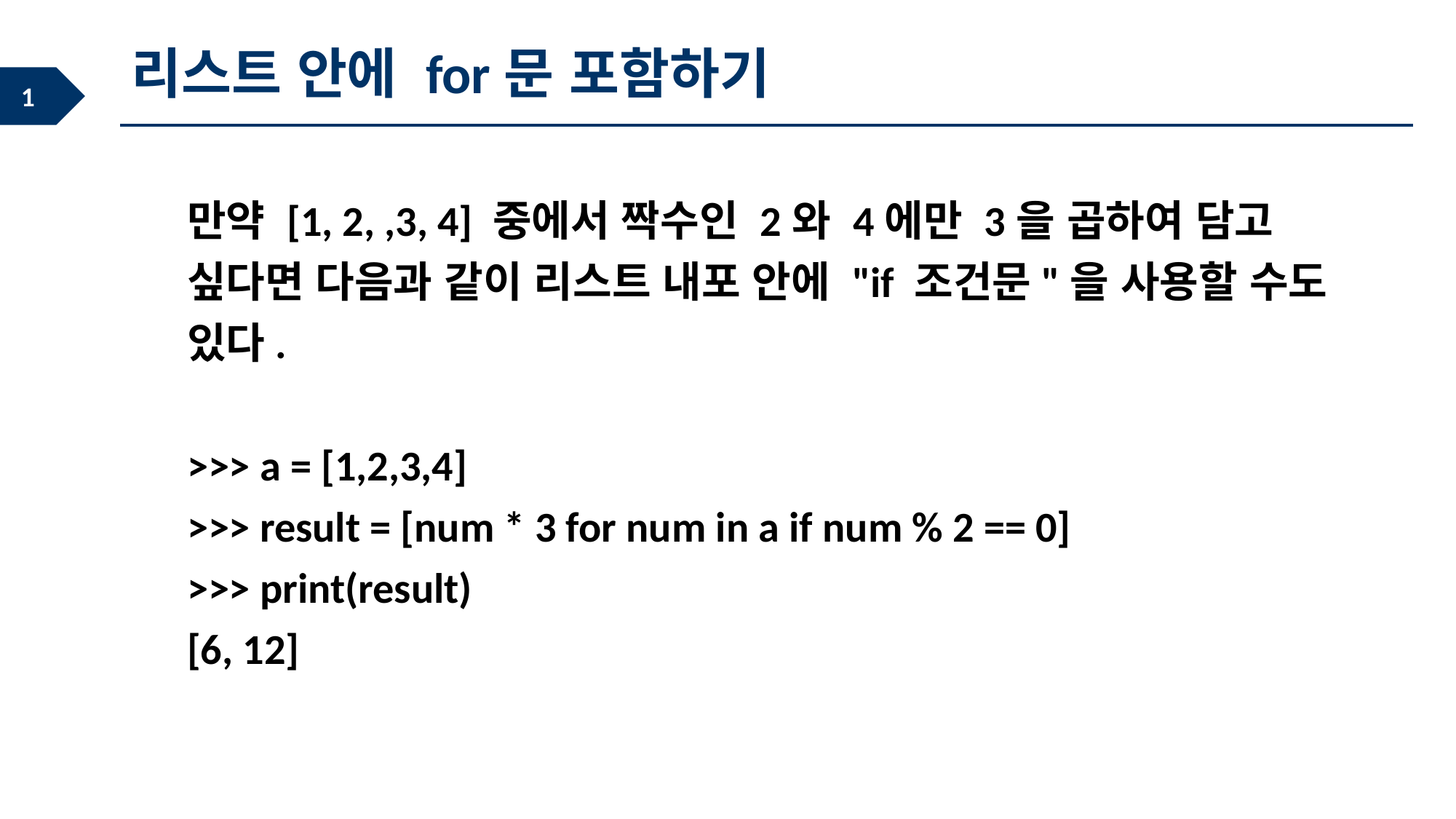

리스트 안에 for문 포함하기
만약 [1, 2, ,3, 4] 중에서 짝수인 2와 4에만 3을 곱하여 담고 싶다면 다음과 같이 리스트 내포 안에 "if 조건문"을 사용할 수도 있다.

>>> a = [1,2,3,4]
>>> result = [num * 3 for num in a if num % 2 == 0]
>>> print(result)
[6, 12]